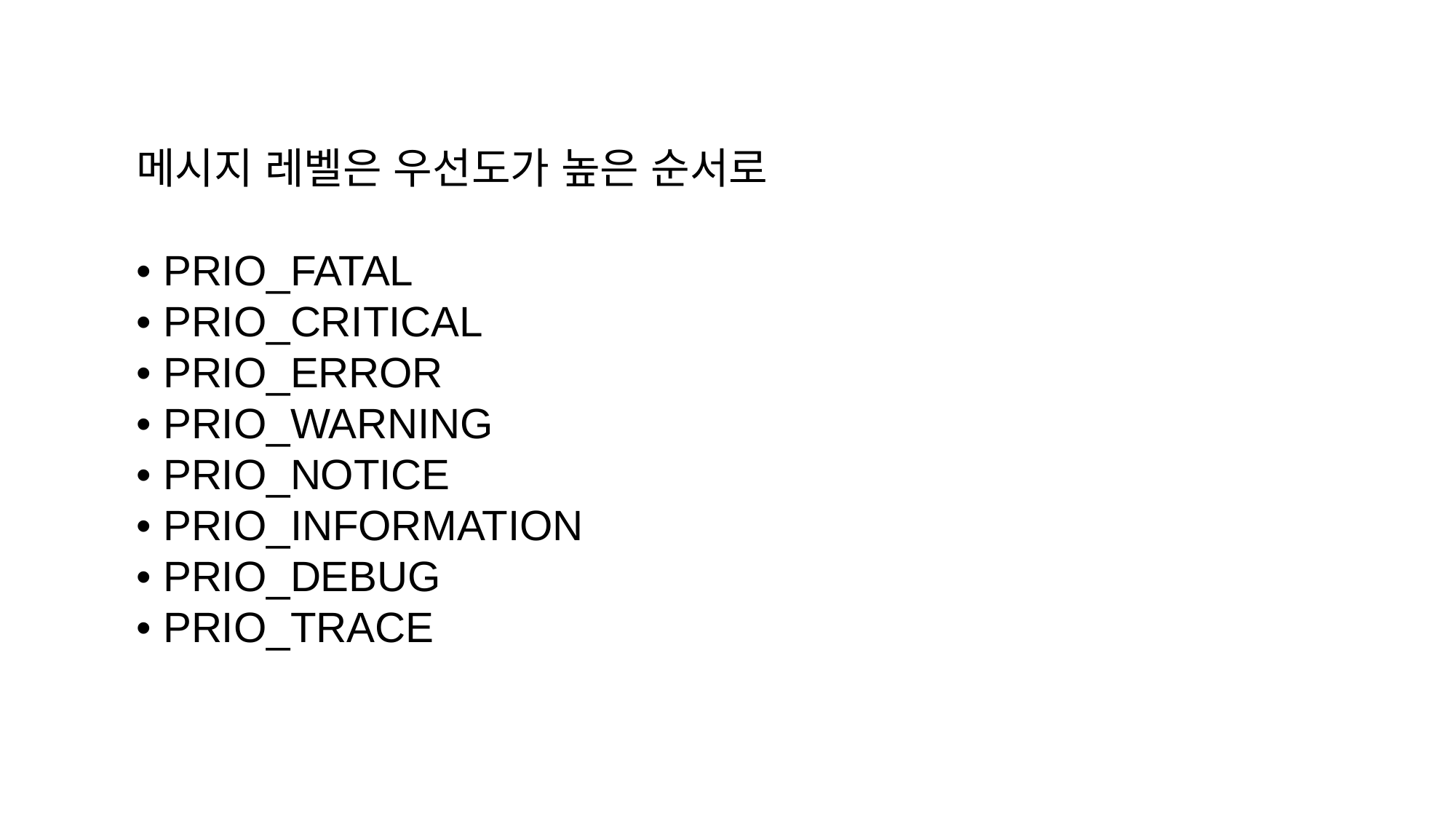

메시지 레벨은 우선도가 높은 순서로
• PRIO_FATAL
• PRIO_CRITICAL
• PRIO_ERROR
• PRIO_WARNING
• PRIO_NOTICE
• PRIO_INFORMATION
• PRIO_DEBUG
• PRIO_TRACE